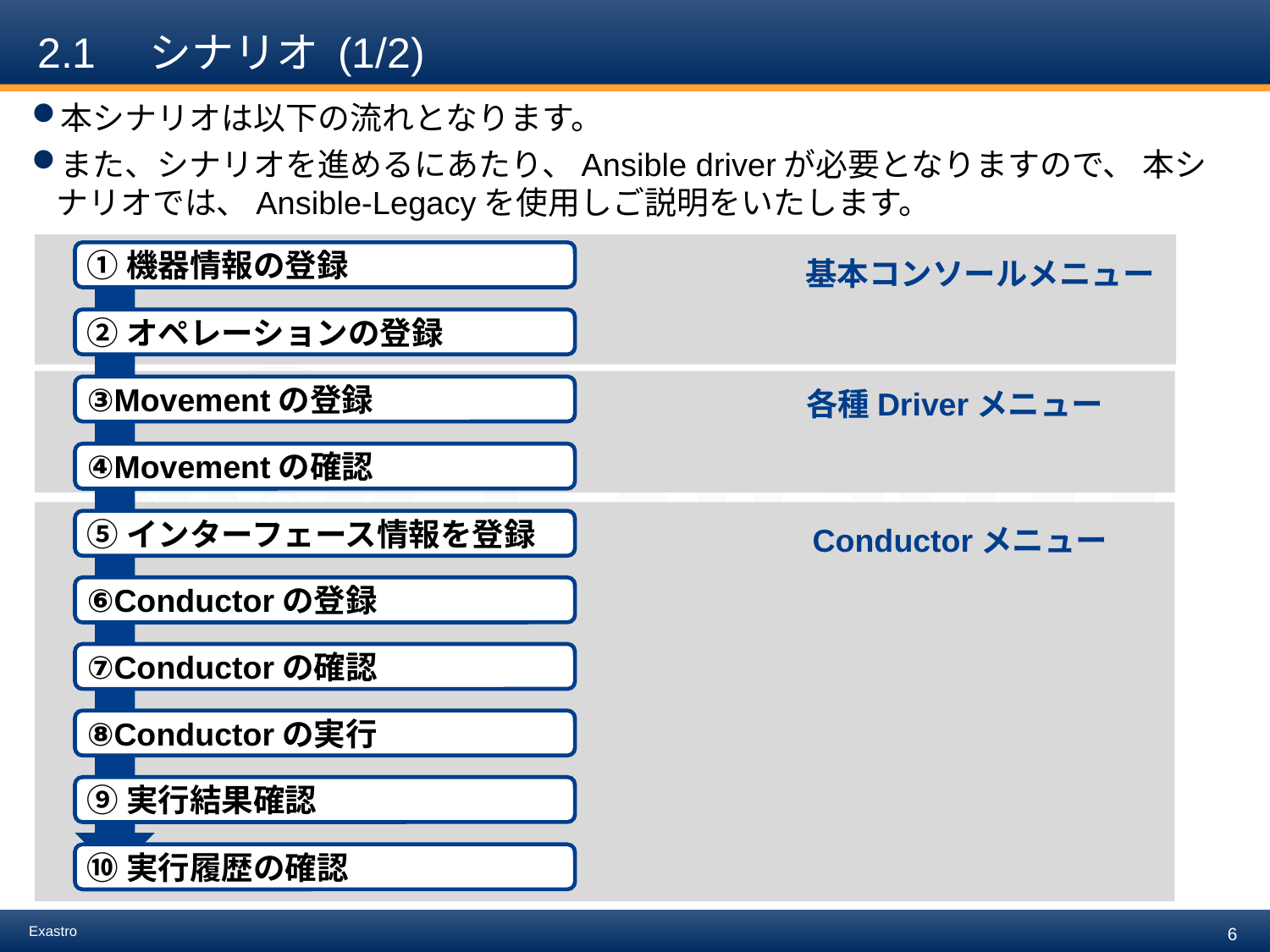

# 2.1　シナリオ (1/2)
本シナリオは以下の流れとなります。
また、シナリオを進めるにあたり、Ansible driverが必要となりますので、 本シナリオでは、Ansible-Legacyを使用しご説明をいたします。

基本コンソールメニュー
①機器情報の登録

②オペレーションの登録
各種Driverメニュー

③Movementの登録
④Movementの確認

Conductorメニュー
⑤インターフェース情報を登録
⑥Conductorの登録
⑦Conductorの確認
⑧Conductorの実行
⑨実行結果確認
⑩実行履歴の確認